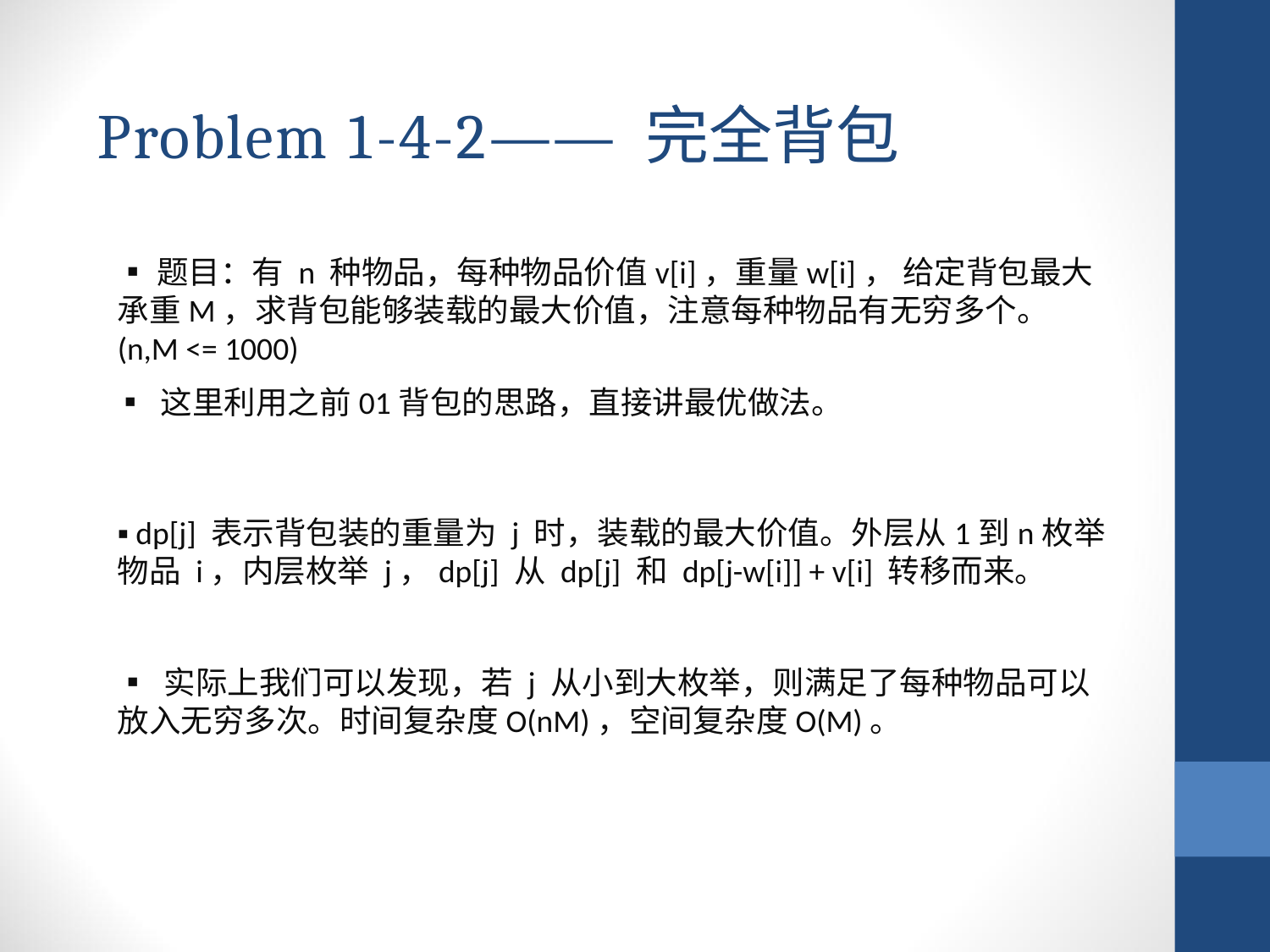

Problem 1-4-2—— 完全背包
▪题目：有 n 种物品，每种物品价值v[i]，重量w[i]， 给定背包最大承重M，求背包能够装载的最大价值，注意每种物品有无穷多个。(n,M <= 1000)
▪ 这里利用之前01背包的思路，直接讲最优做法。
▪ dp[j] 表示背包装的重量为 j 时，装载的最大价值。外层从1到n枚举物品 i，内层枚举 j，dp[j] 从 dp[j] 和 dp[j-w[i]] + v[i] 转移而来。
▪ 实际上我们可以发现，若 j 从小到大枚举，则满足了每种物品可以放入无穷多次。时间复杂度O(nM)，空间复杂度O(M)。